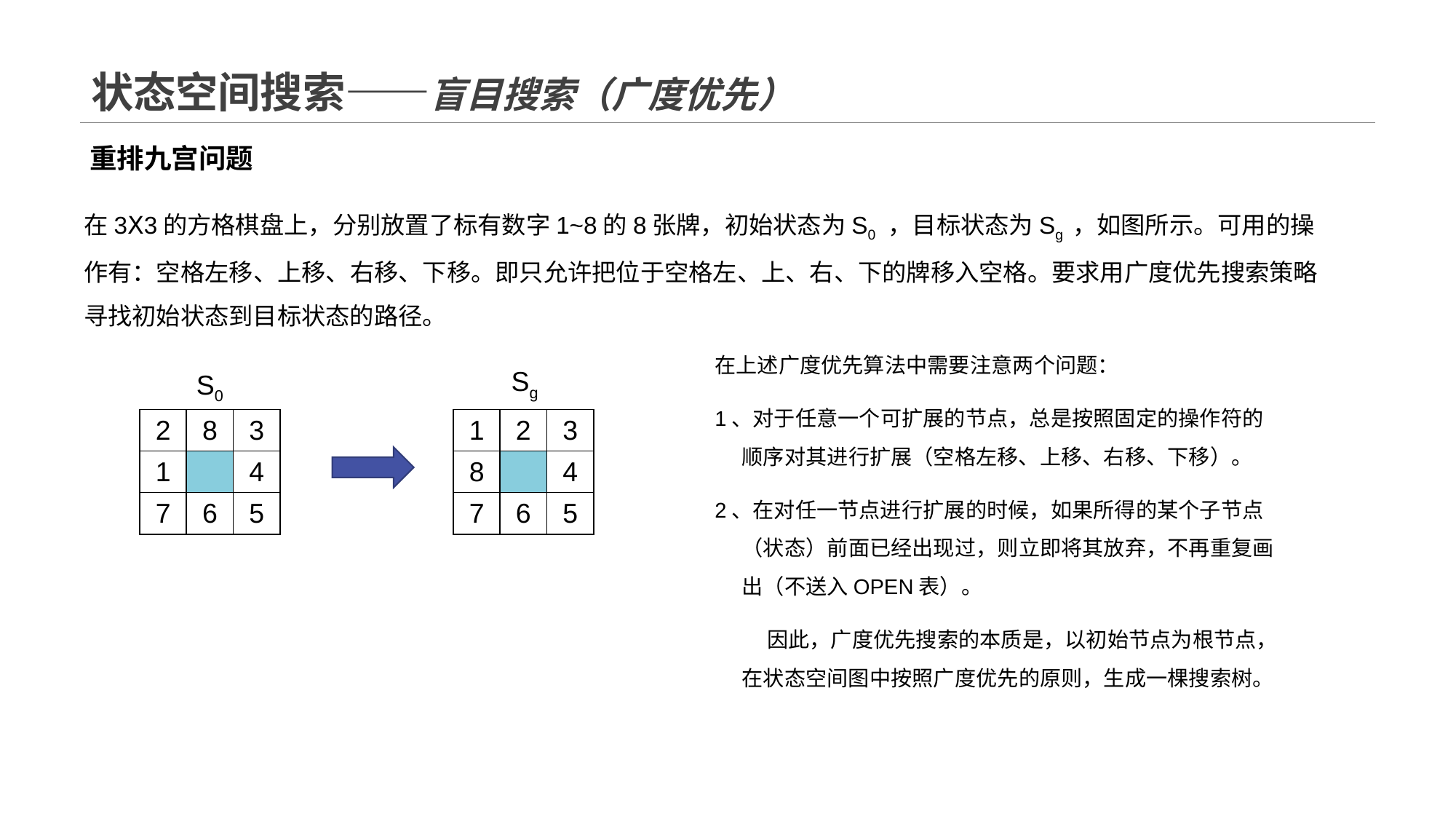

# 状态空间搜索——盲目搜索（广度优先）

重排九宫问题
在3Ⅹ3的方格棋盘上，分别放置了标有数字1~8的8张牌，初始状态为S0 ，目标状态为Sg ，如图所示。可用的操作有：空格左移、上移、右移、下移。即只允许把位于空格左、上、右、下的牌移入空格。要求用广度优先搜索策略寻找初始状态到目标状态的路径。
在上述广度优先算法中需要注意两个问题：
1、对于任意一个可扩展的节点，总是按照固定的操作符的顺序对其进行扩展（空格左移、上移、右移、下移）。
2、在对任一节点进行扩展的时候，如果所得的某个子节点（状态）前面已经出现过，则立即将其放弃，不再重复画出（不送入OPEN表）。
          因此，广度优先搜索的本质是，以初始节点为根节点，在状态空间图中按照广度优先的原则，生成一棵搜索树。
Sg
S0
| 2 | 8 | 3 |
| --- | --- | --- |
| 1 |  | 4 |
| 7 | 6 | 5 |
| 1 | 2 | 3 |
| --- | --- | --- |
| 8 |  | 4 |
| 7 | 6 | 5 |